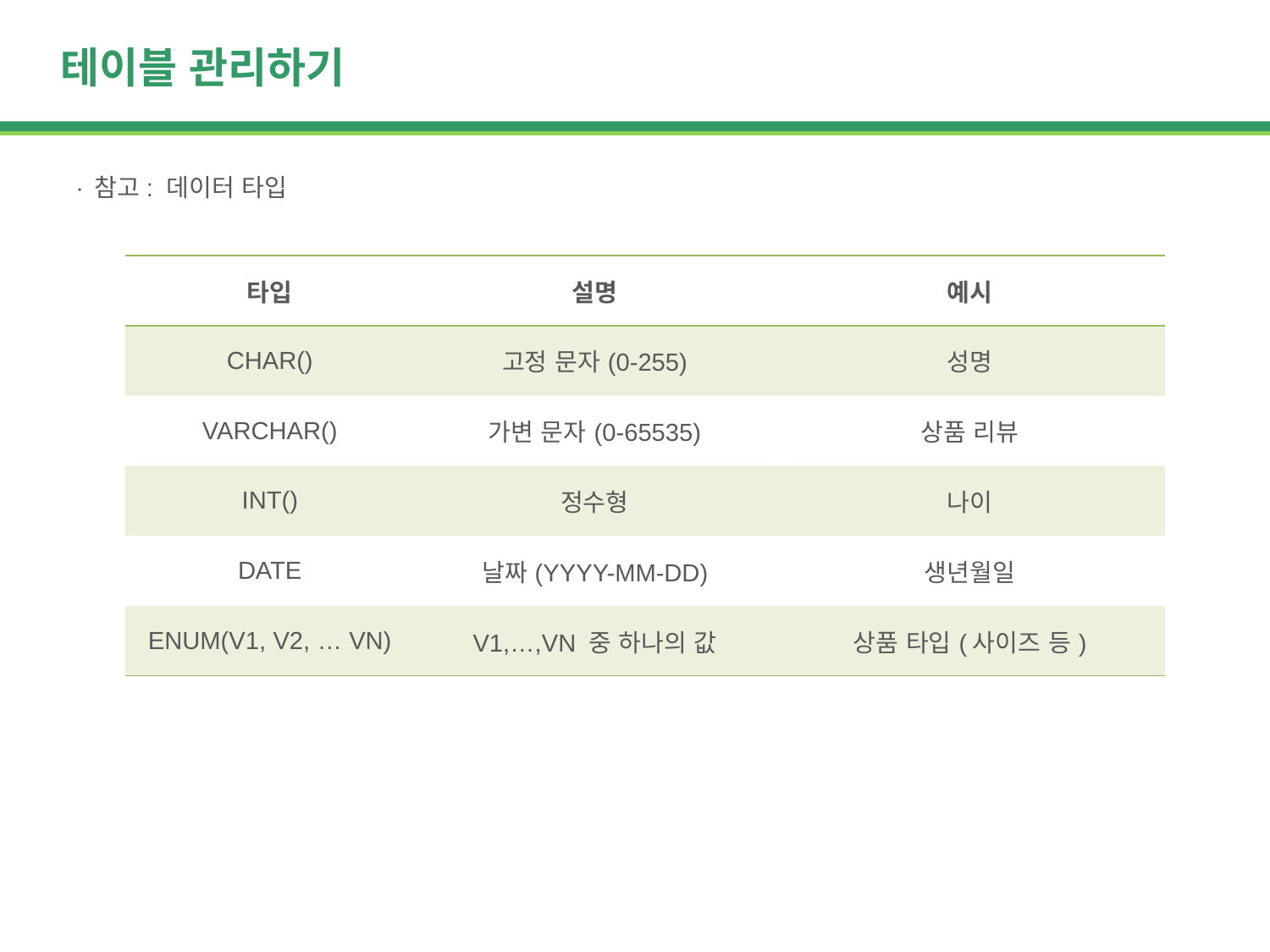

테이블 관리하기

∙ 참고: 데이터 타입
| 타입 | 설명 | 예시 |
| --- | --- | --- |
| CHAR() | 고정 문자(0-255) | 성명 |
| VARCHAR() | 가변 문자(0-65535) | 상품 리뷰 |
| INT() | 정수형 | 나이 |
| DATE | 날짜(YYYY-MM-DD) | 생년월일 |
| ENUM(V1, V2, … VN) | V1,…,VN 중 하나의 값 | 상품 타입(사이즈 등) |